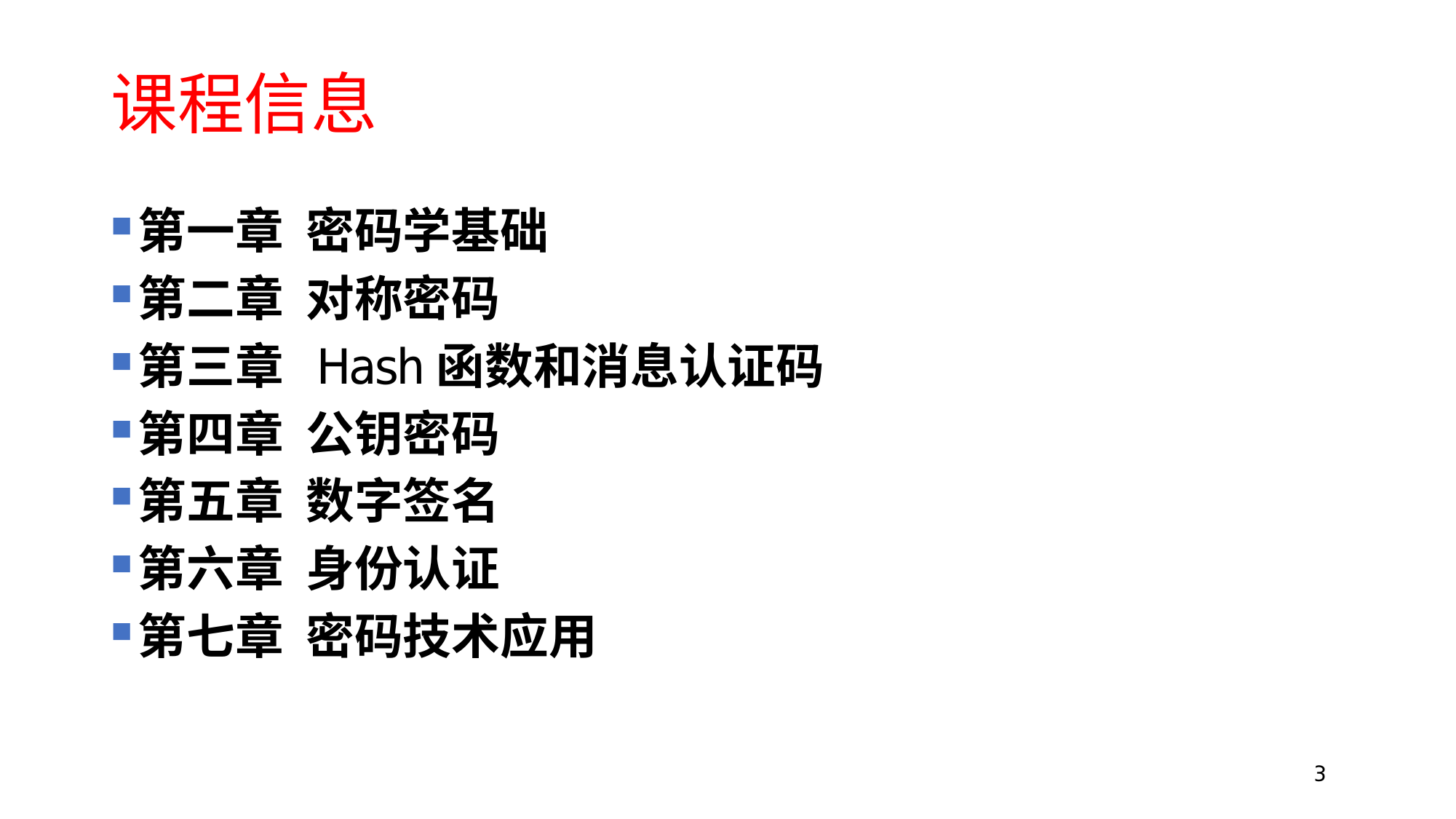

# 课程信息
第一章  密码学基础
第二章  对称密码
第三章  Hash函数和消息认证码
第四章  公钥密码
第五章  数字签名
第六章  身份认证
第七章  密码技术应用

3